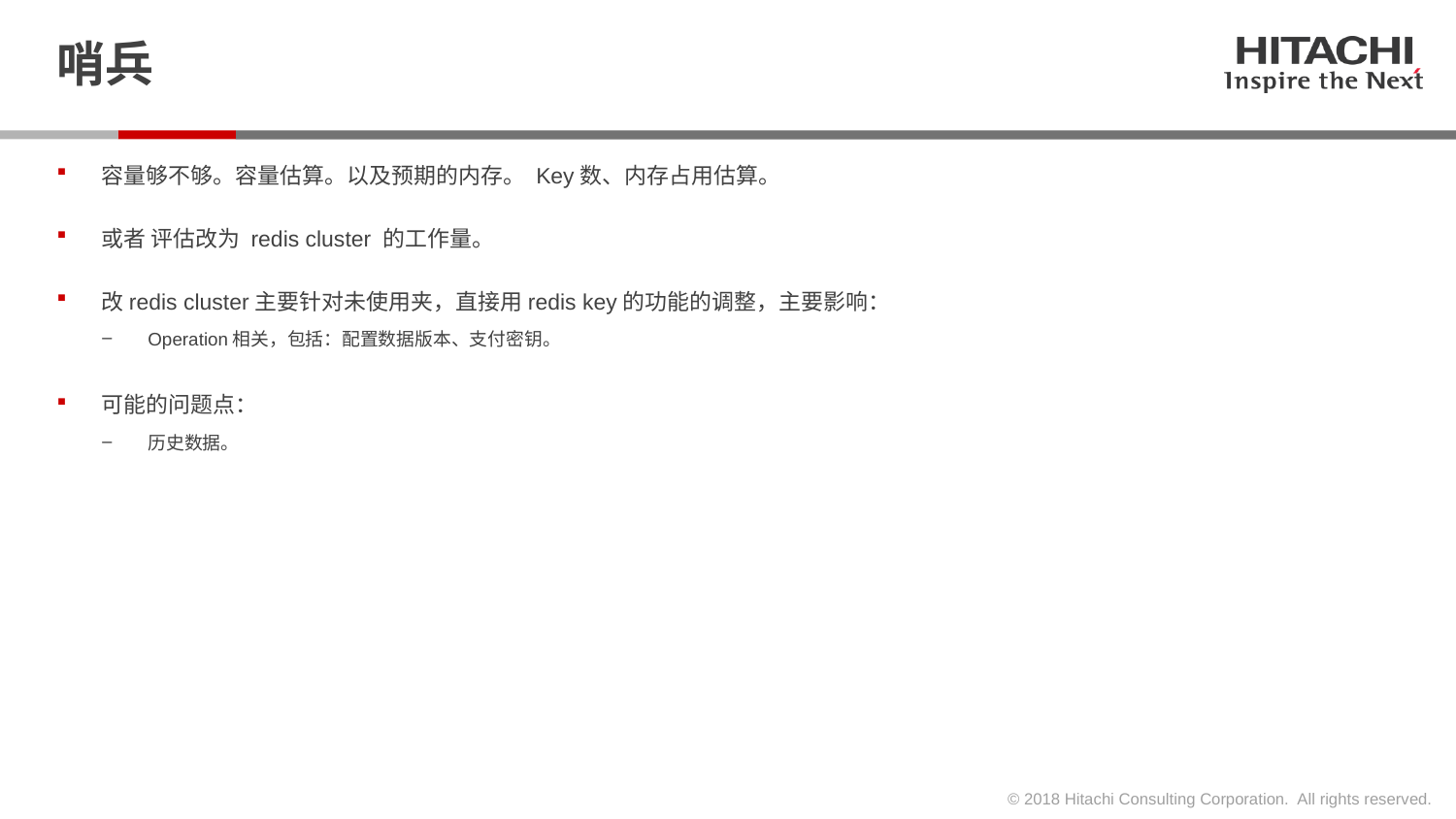

# 哨兵
容量够不够。容量估算。以及预期的内存。 Key数、内存占用估算。
或者 评估改为 redis cluster 的工作量。
改redis cluster主要针对未使用夹，直接用redis key的功能的调整，主要影响：
Operation相关，包括：配置数据版本、支付密钥。
可能的问题点：
历史数据。